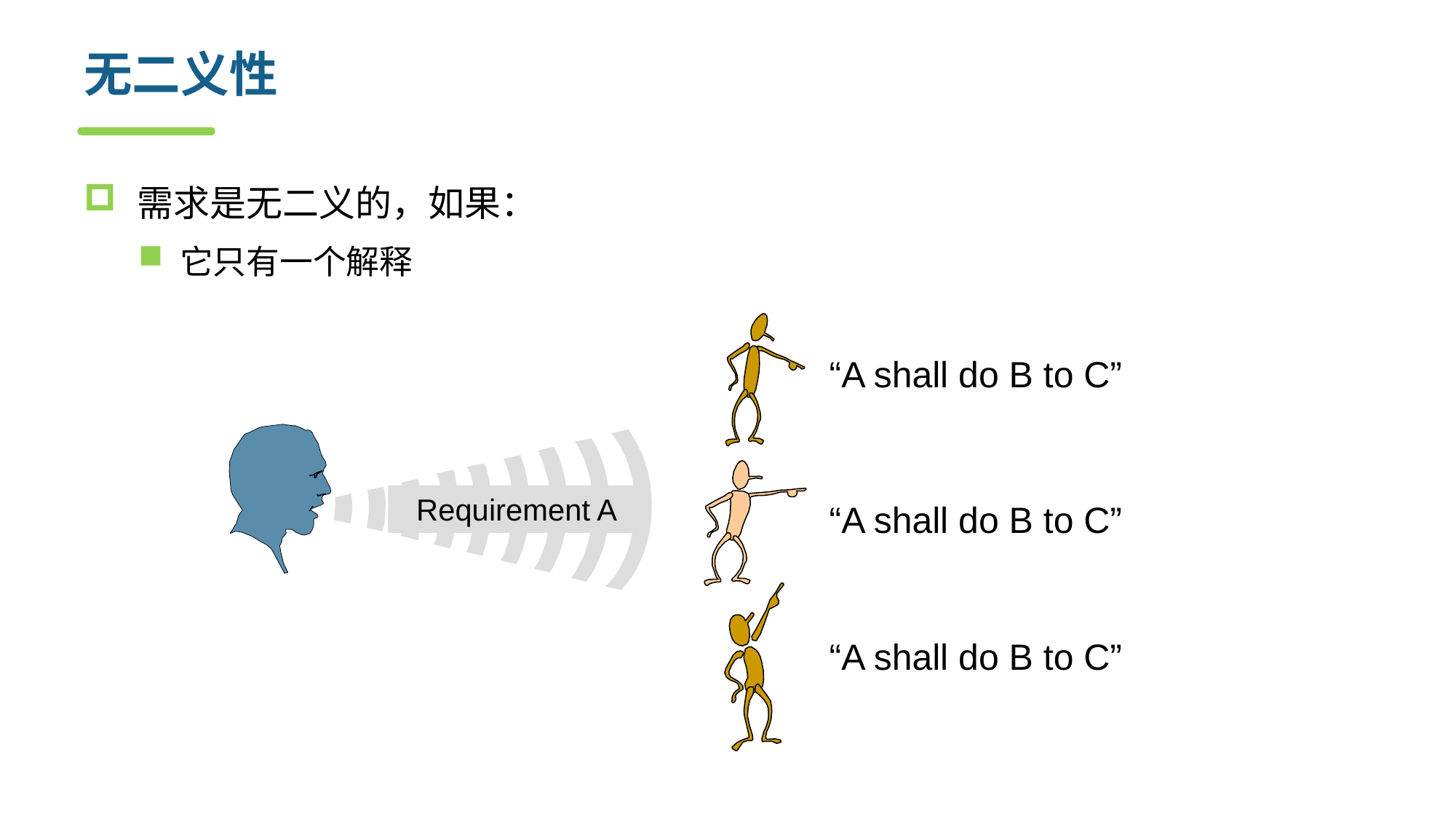

# 无二义性
需求是无二义的，如果：
它只有一个解释

“A shall do B to C”

Requirement A
“A shall do B to C”

“A shall do B to C”
22